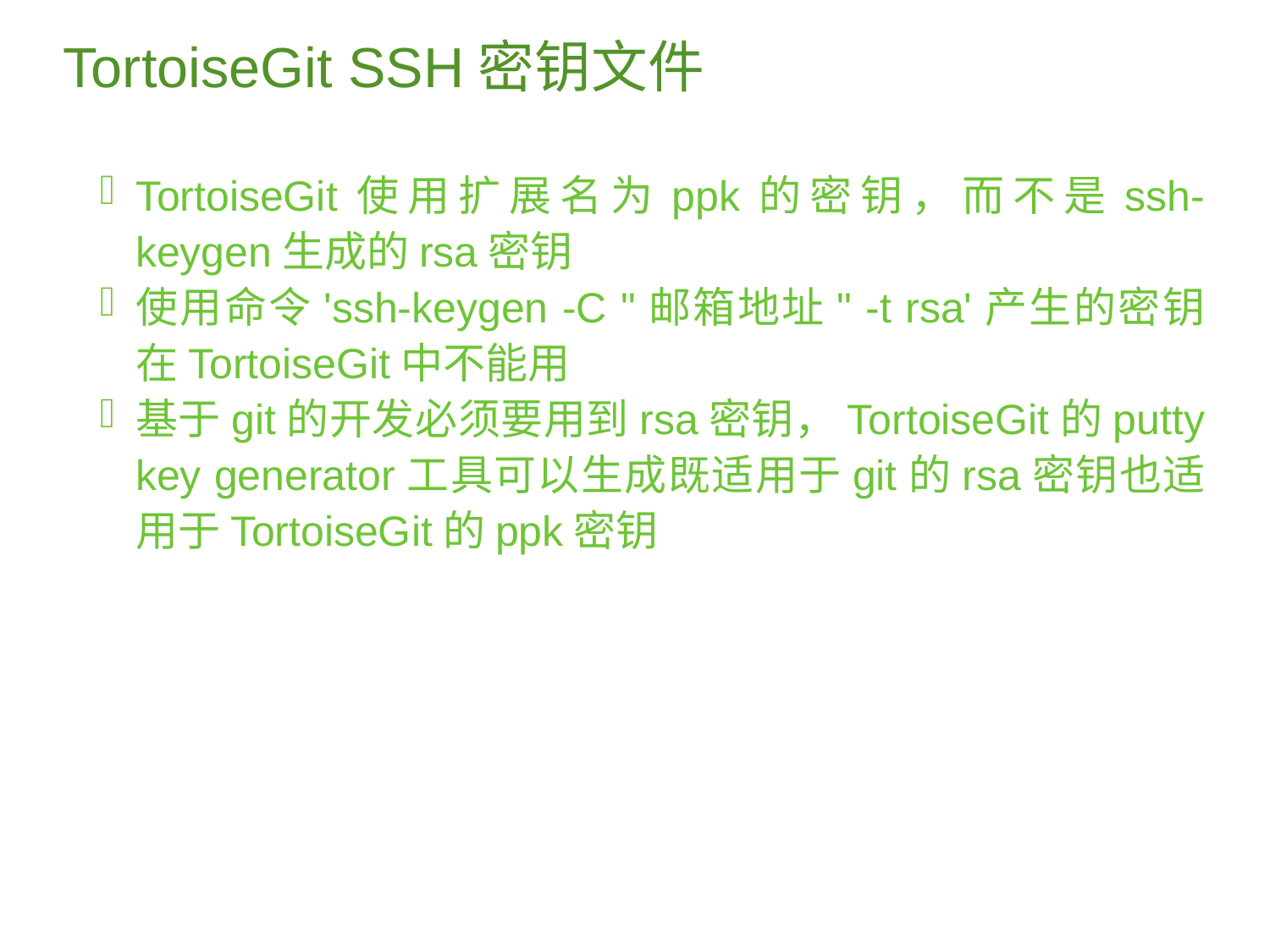

TortoiseGit SSH密钥文件
TortoiseGit使用扩展名为ppk的密钥，而不是ssh-keygen生成的rsa密钥
使用命令'ssh-keygen -C "邮箱地址" -t rsa'产生的密钥在TortoiseGit中不能用
基于git的开发必须要用到rsa密钥，TortoiseGit的putty key generator工具可以生成既适用于git的rsa密钥也适用于TortoiseGit的ppk密钥